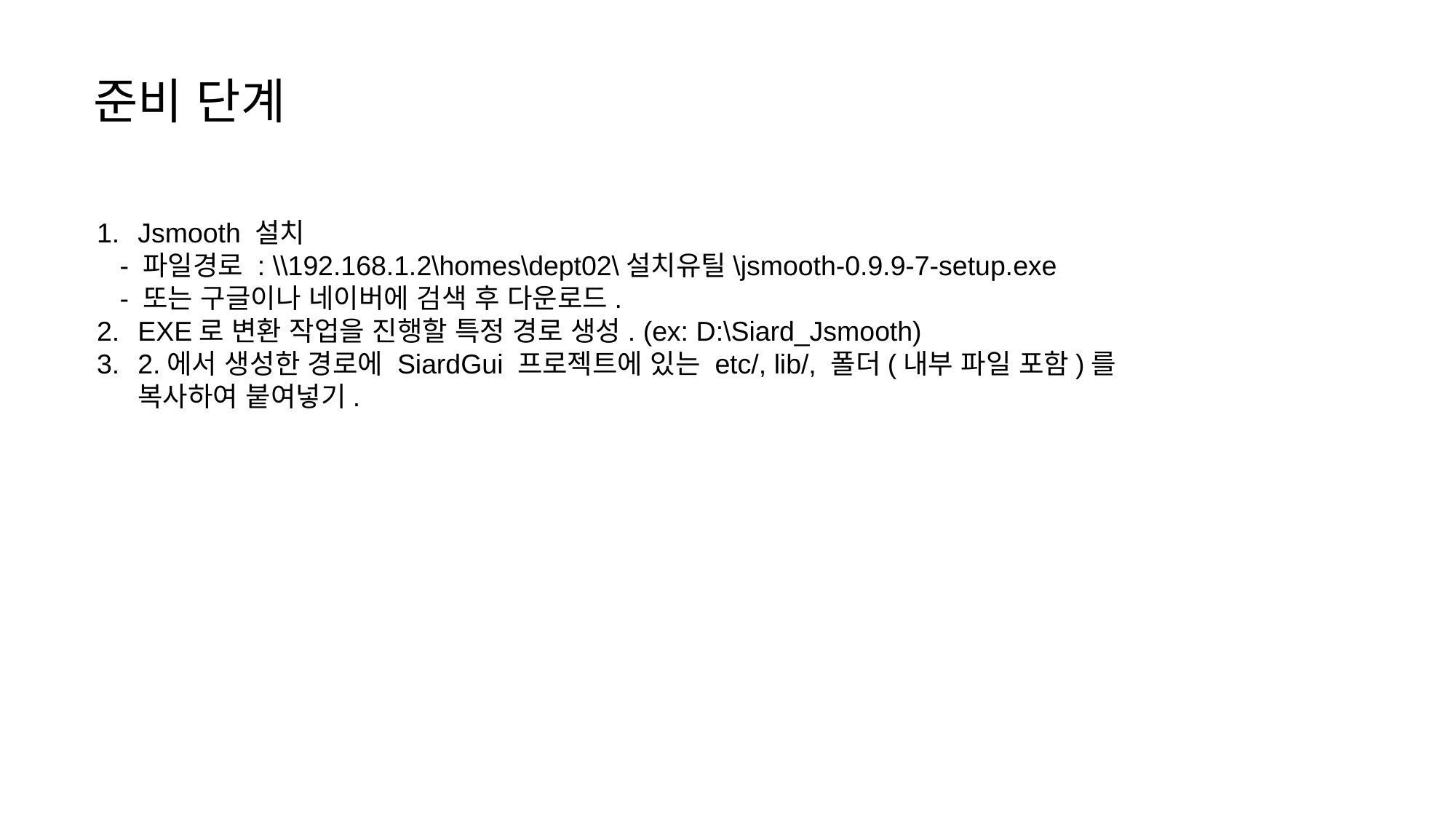

준비 단계
Jsmooth 설치
   - 파일경로 : \\192.168.1.2\homes\dept02\설치유틸\jsmooth-0.9.9-7-setup.exe
   - 또는 구글이나 네이버에 검색 후 다운로드.
EXE로 변환 작업을 진행할 특정 경로 생성. (ex: D:\Siard_Jsmooth)
2.에서 생성한 경로에 SiardGui 프로젝트에 있는 etc/, lib/, 폴더(내부 파일 포함)를 복사하여 붙여넣기.